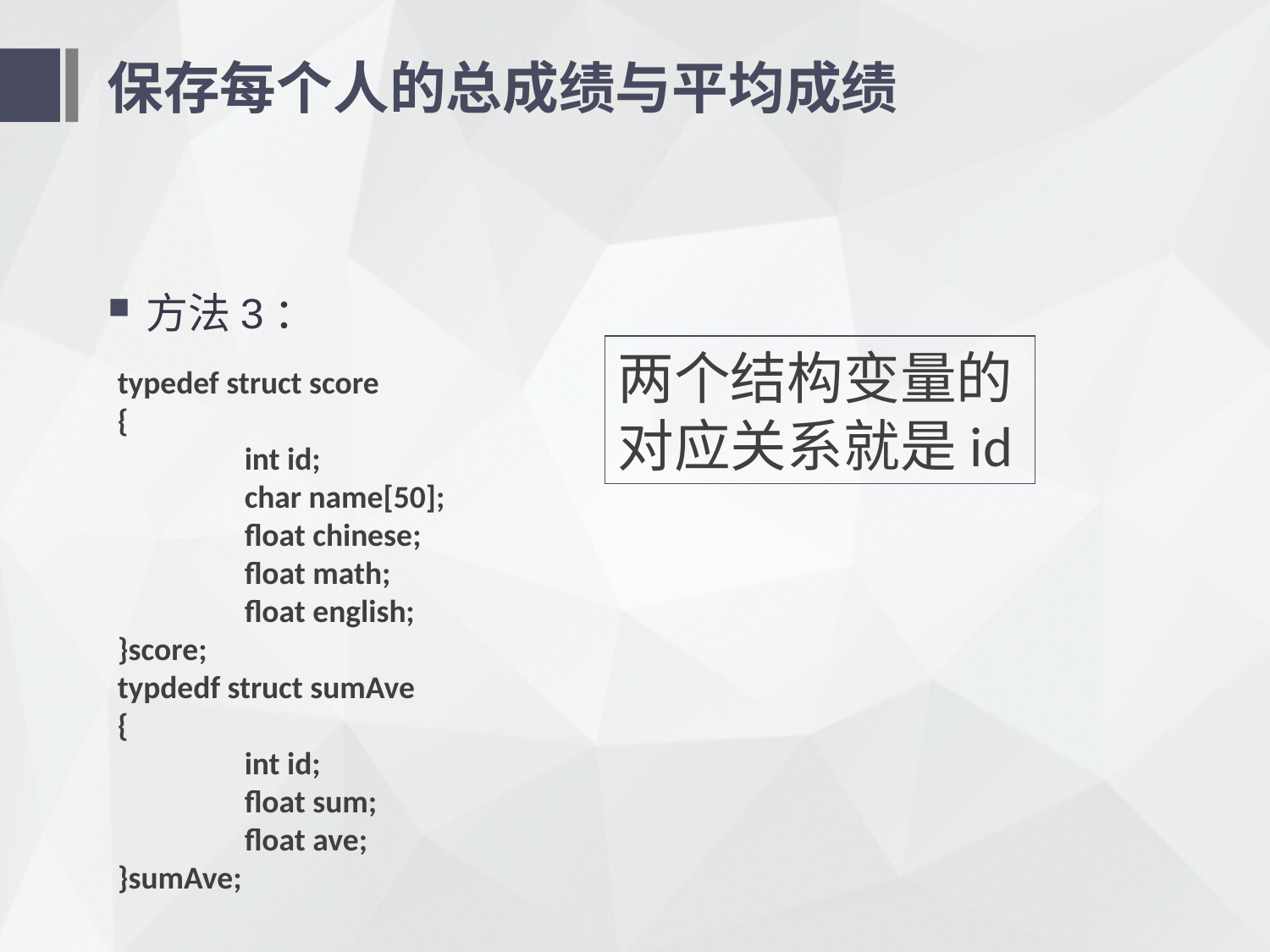

# 保存每个人的总成绩与平均成绩
方法3：

两个结构变量的对应关系就是id
typedef struct score
{
	int id;
	char name[50];
	float chinese;
	float math;
	float english;
}score;
typdedf struct sumAve
{
	int id;
	float sum;
	float ave;
}sumAve;